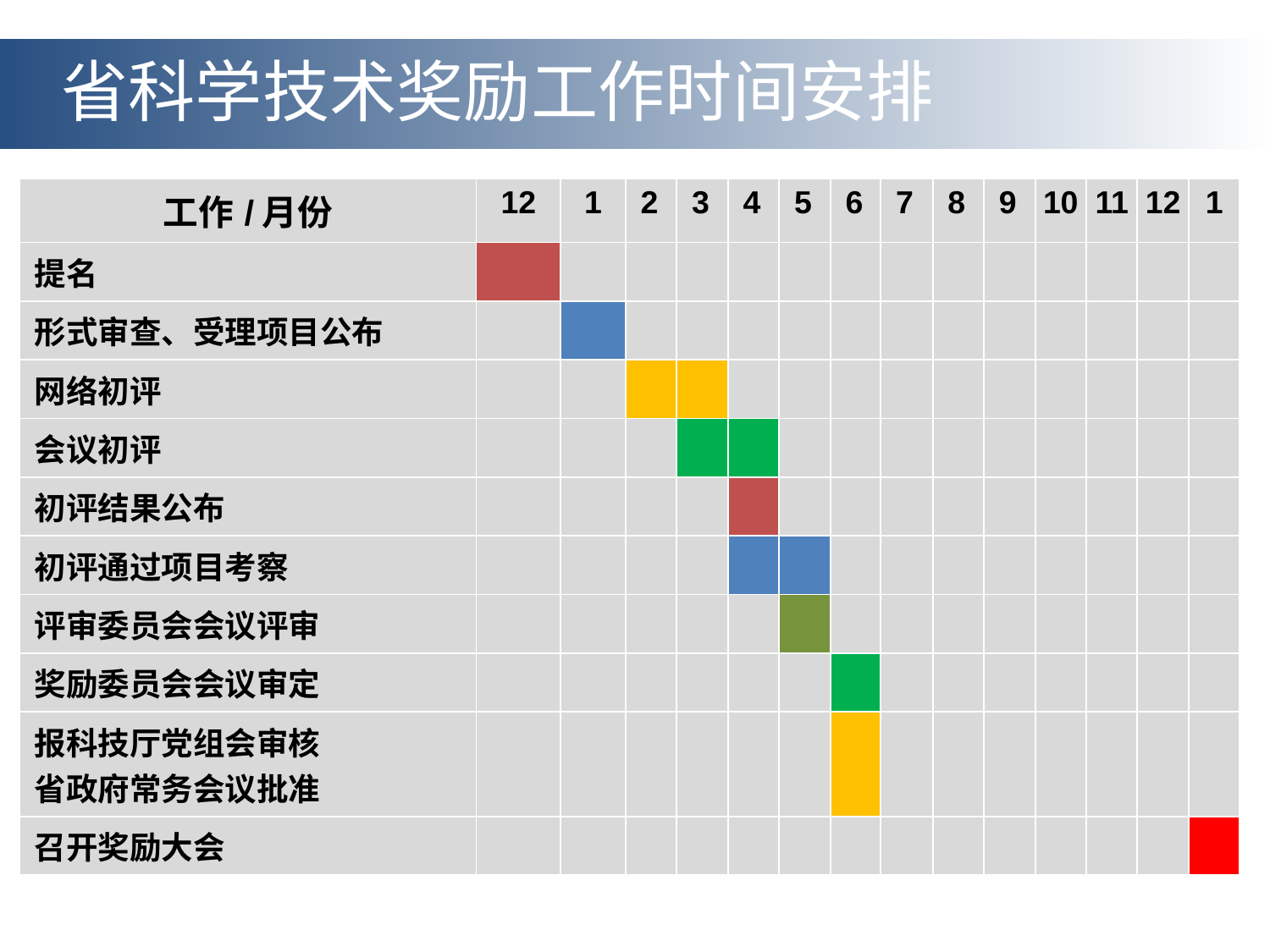

省科学技术奖励工作时间安排
| 工作/月份 | 12 | 1 | 2 | 3 | 4 | 5 | 6 | 7 | 8 | 9 | 10 | 11 | 12 | 1 |
| --- | --- | --- | --- | --- | --- | --- | --- | --- | --- | --- | --- | --- | --- | --- |
| 提名 |  |  |  |  |  |  |  |  |  |  |  |  |  |  |
| 形式审查、受理项目公布 |  |  |  |  |  |  |  |  |  |  |  |  |  |  |
| 网络初评 |  |  |  |  |  |  |  |  |  |  |  |  |  |  |
| 会议初评 |  |  |  |  |  |  |  |  |  |  |  |  |  |  |
| 初评结果公布 |  |  |  |  |  |  |  |  |  |  |  |  |  |  |
| 初评通过项目考察 |  |  |  |  |  |  |  |  |  |  |  |  |  |  |
| 评审委员会会议评审 |  |  |  |  |  |  |  |  |  |  |  |  |  |  |
| 奖励委员会会议审定 |  |  |  |  |  |  |  |  |  |  |  |  |  |  |
| 报科技厅党组会审核 省政府常务会议批准 |  |  |  |  |  |  |  |  |  |  |  |  |  |  |
| 召开奖励大会 |  |  |  |  |  |  |  |  |  |  |  |  |  |  |